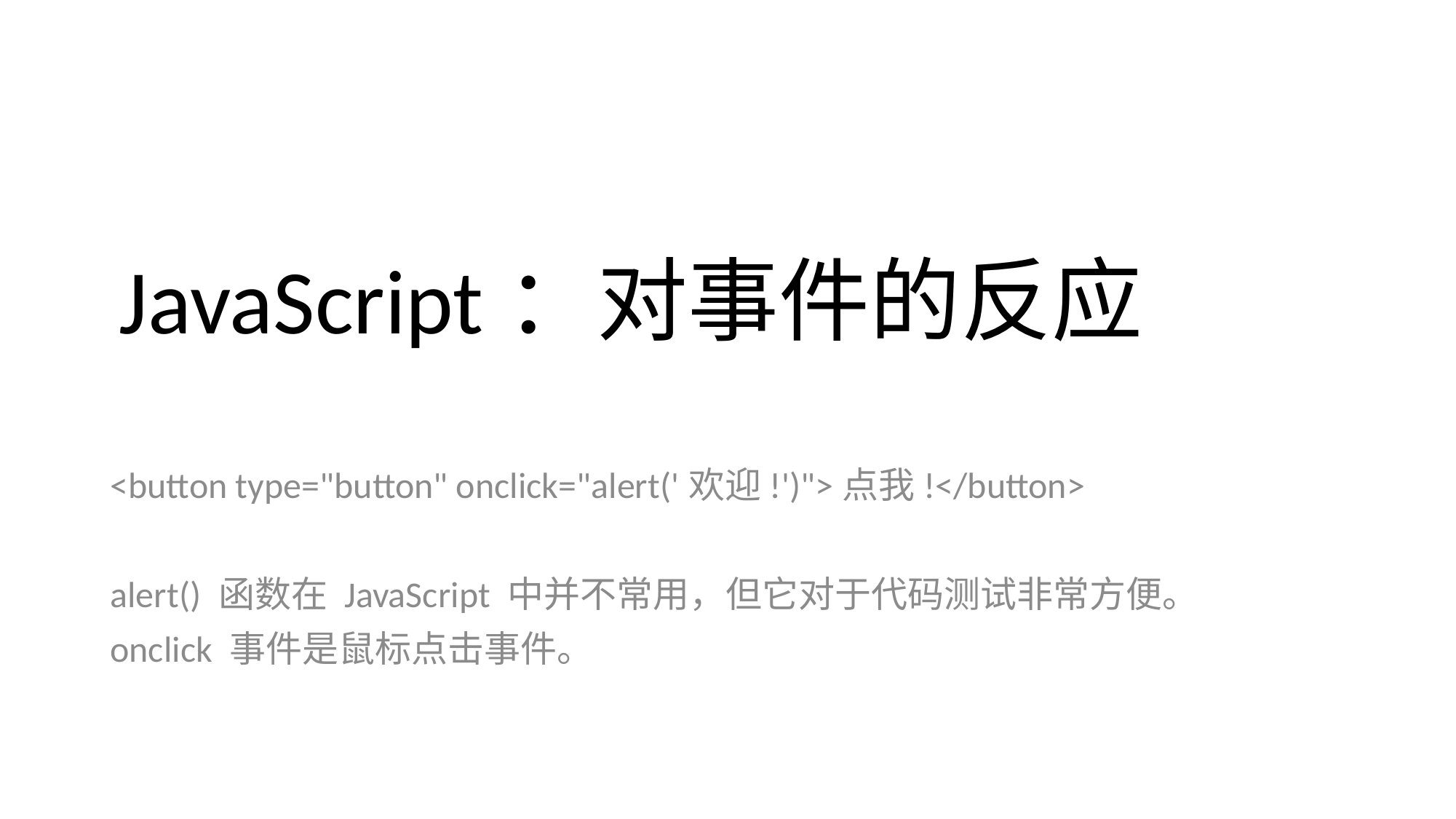

# JavaScript：对事件的反应

<button type="button" onclick="alert('欢迎!')">点我!</button>

alert() 函数在 JavaScript 中并不常用，但它对于代码测试非常方便。
onclick 事件是鼠标点击事件。